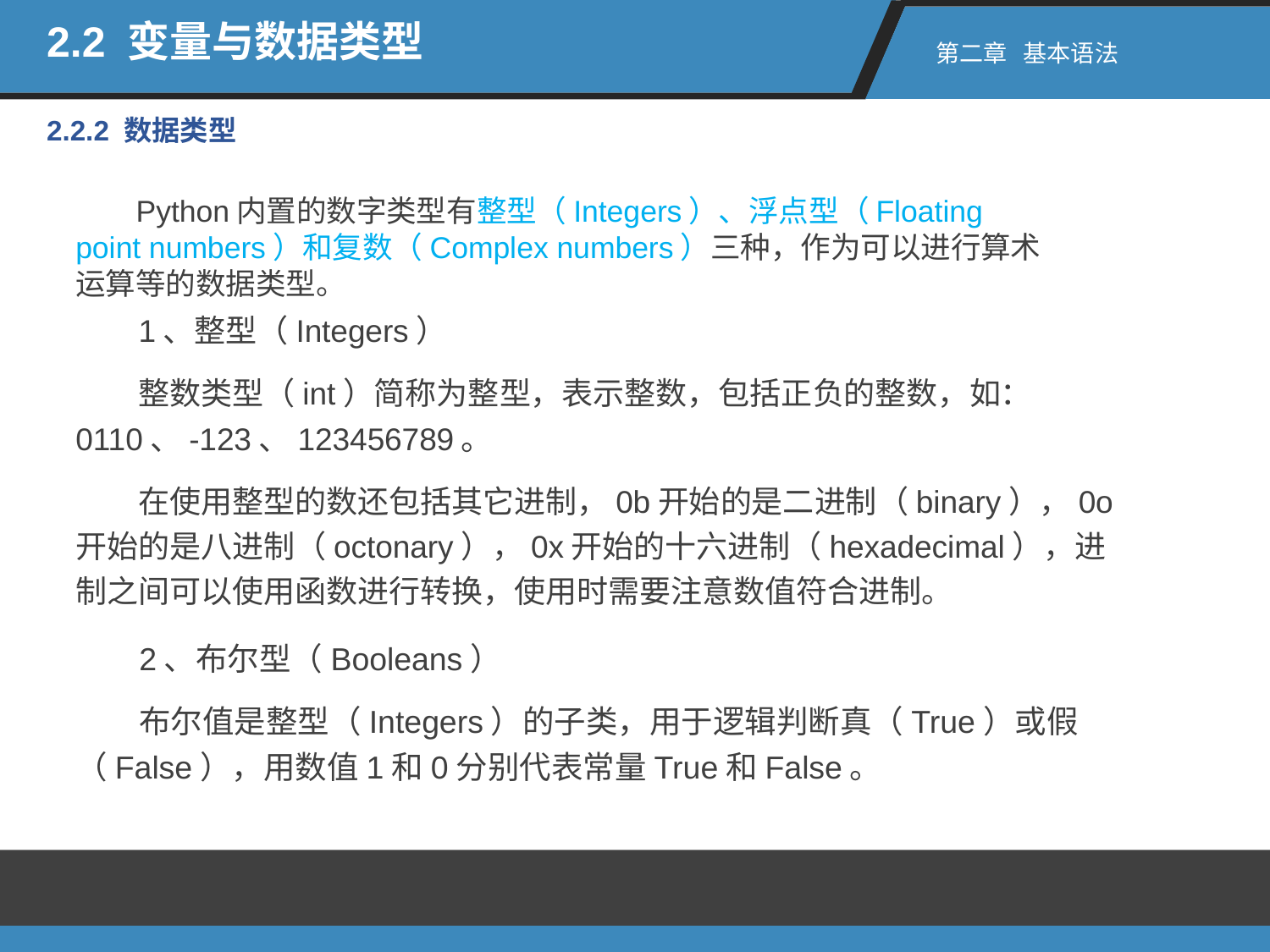

2.2 变量与数据类型
第二章   基本语法
2.2.2 数据类型
Python内置的数字类型有整型（Integers）、浮点型（Floating point numbers）和复数（Complex numbers）三种，作为可以进行算术运算等的数据类型。
1、整型（Integers）
整数类型（int）简称为整型，表示整数，包括正负的整数，如：0110、-123、123456789。
在使用整型的数还包括其它进制，0b开始的是二进制（binary），0o开始的是八进制（octonary），0x开始的十六进制（hexadecimal），进制之间可以使用函数进行转换，使用时需要注意数值符合进制。

2、布尔型（Booleans）
布尔值是整型（Integers）的子类，用于逻辑判断真（True）或假（False），用数值1和0分别代表常量True和False。